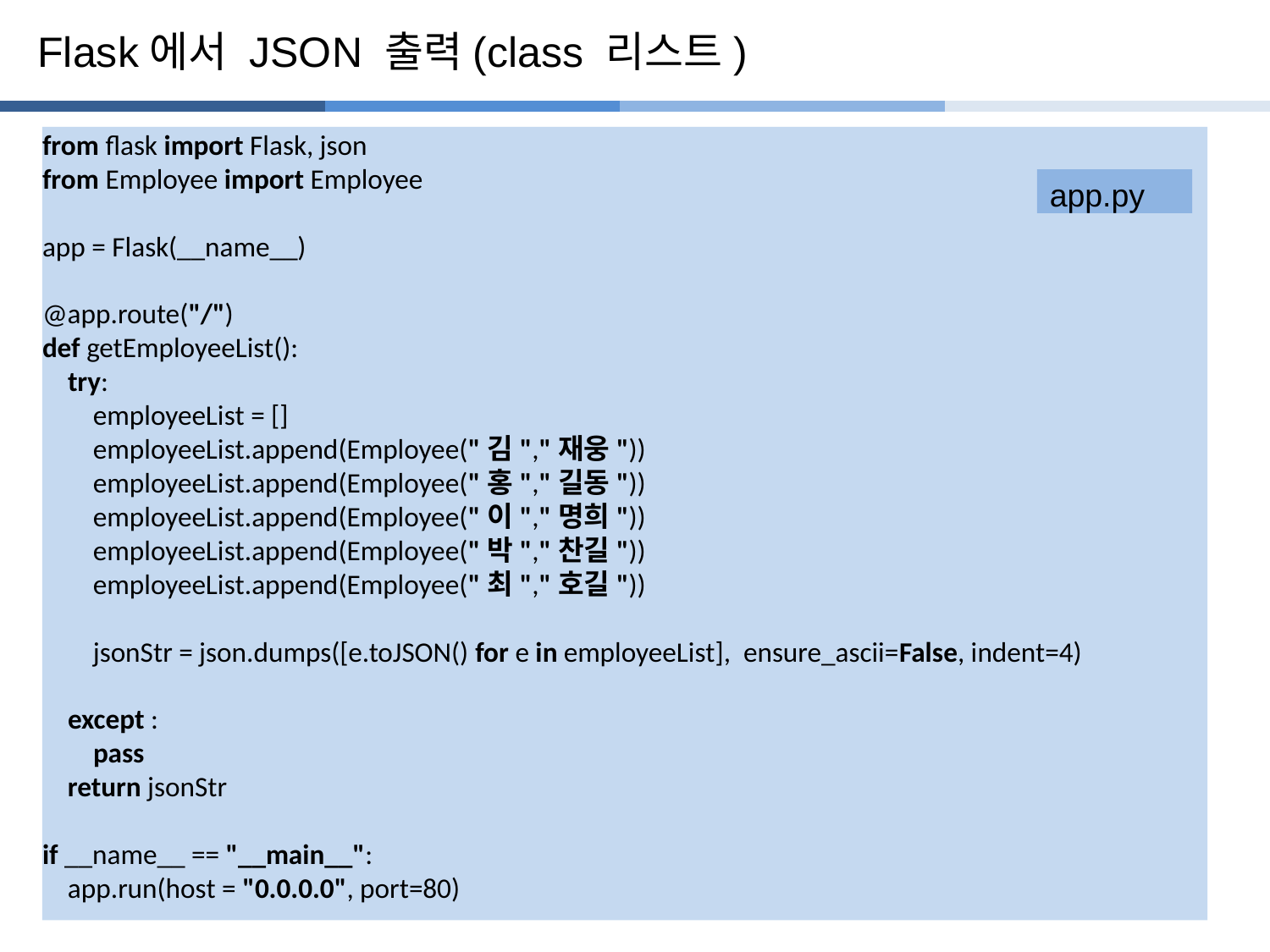

# Flask에서 JSON 출력(class 리스트)
from flask import Flask, json
from Employee import Employee
app = Flask(__name__)
@app.route("/")
def getEmployeeList():
    try:
        employeeList = []
        employeeList.append(Employee("김","재웅"))
        employeeList.append(Employee("홍","길동"))
        employeeList.append(Employee("이","명희"))
        employeeList.append(Employee("박","찬길"))
        employeeList.append(Employee("최","호길"))
        jsonStr = json.dumps([e.toJSON() for e in employeeList],  ensure_ascii=False, indent=4)
    except :
        pass
    return jsonStr
if __name__ == "__main__":
    app.run(host = "0.0.0.0", port=80)
app.py